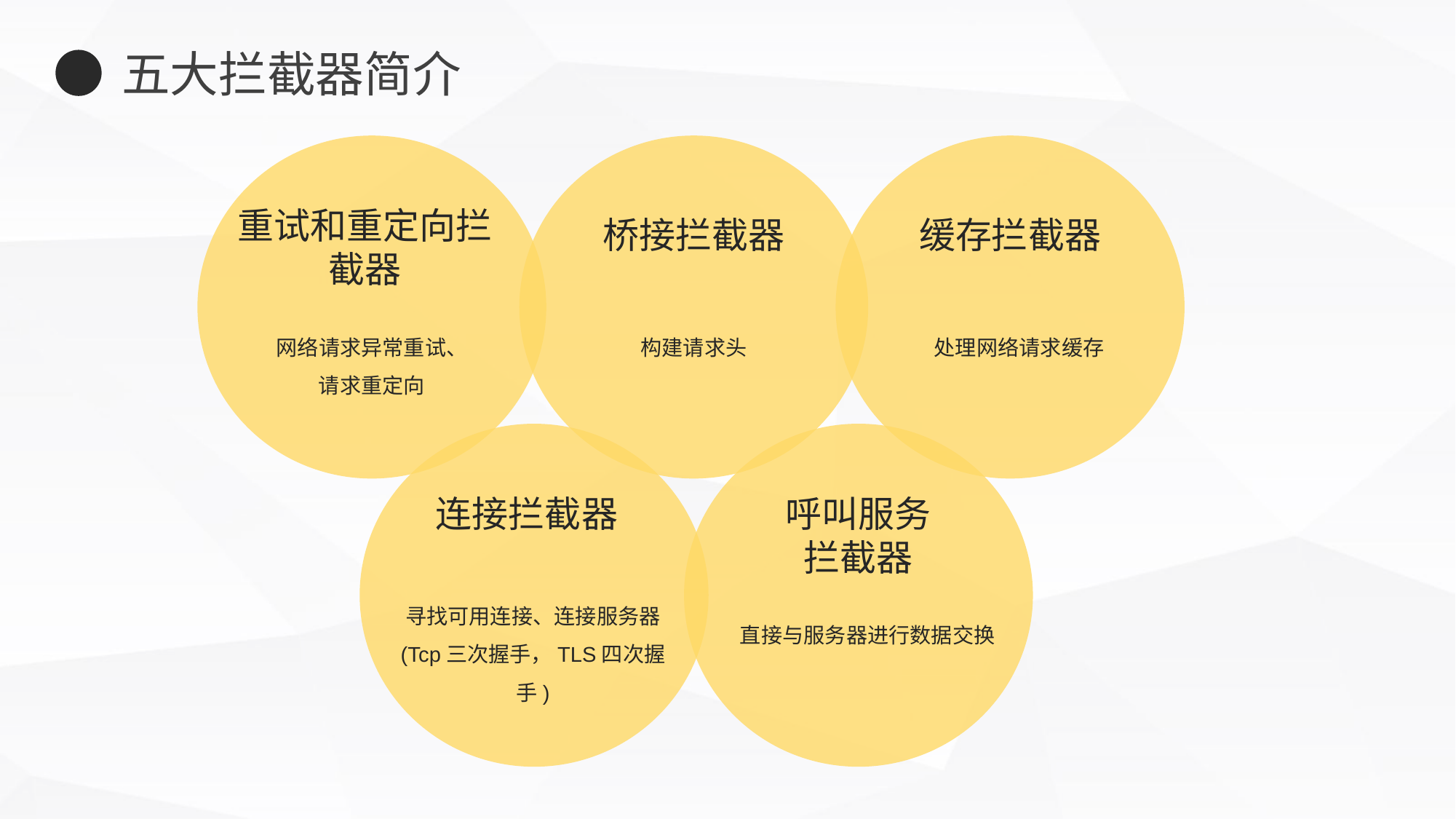

五大拦截器简介

重试和重定向拦截器
桥接拦截器
缓存拦截器
网络请求异常重试、
请求重定向
构建请求头
处理网络请求缓存

连接拦截器
呼叫服务
拦截器
寻找可用连接、连接服务器
(Tcp三次握手，TLS四次握手)
直接与服务器进行数据交换